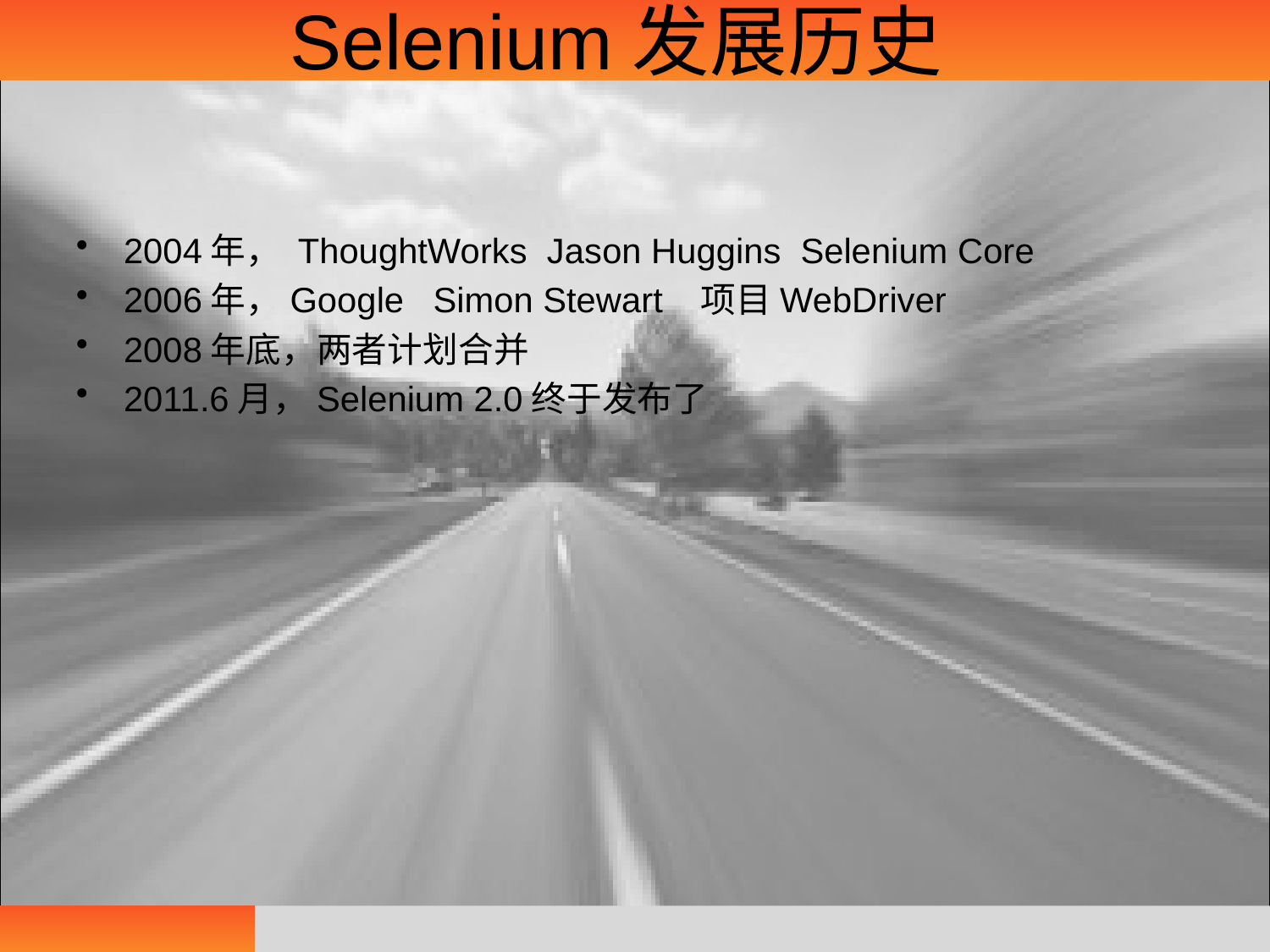

# Selenium发展历史
2004年， ThoughtWorks  Jason Huggins  Selenium Core
2006年，Google   Simon Stewart   项目WebDriver
2008年底，两者计划合并
2011.6月，Selenium 2.0终于发布了